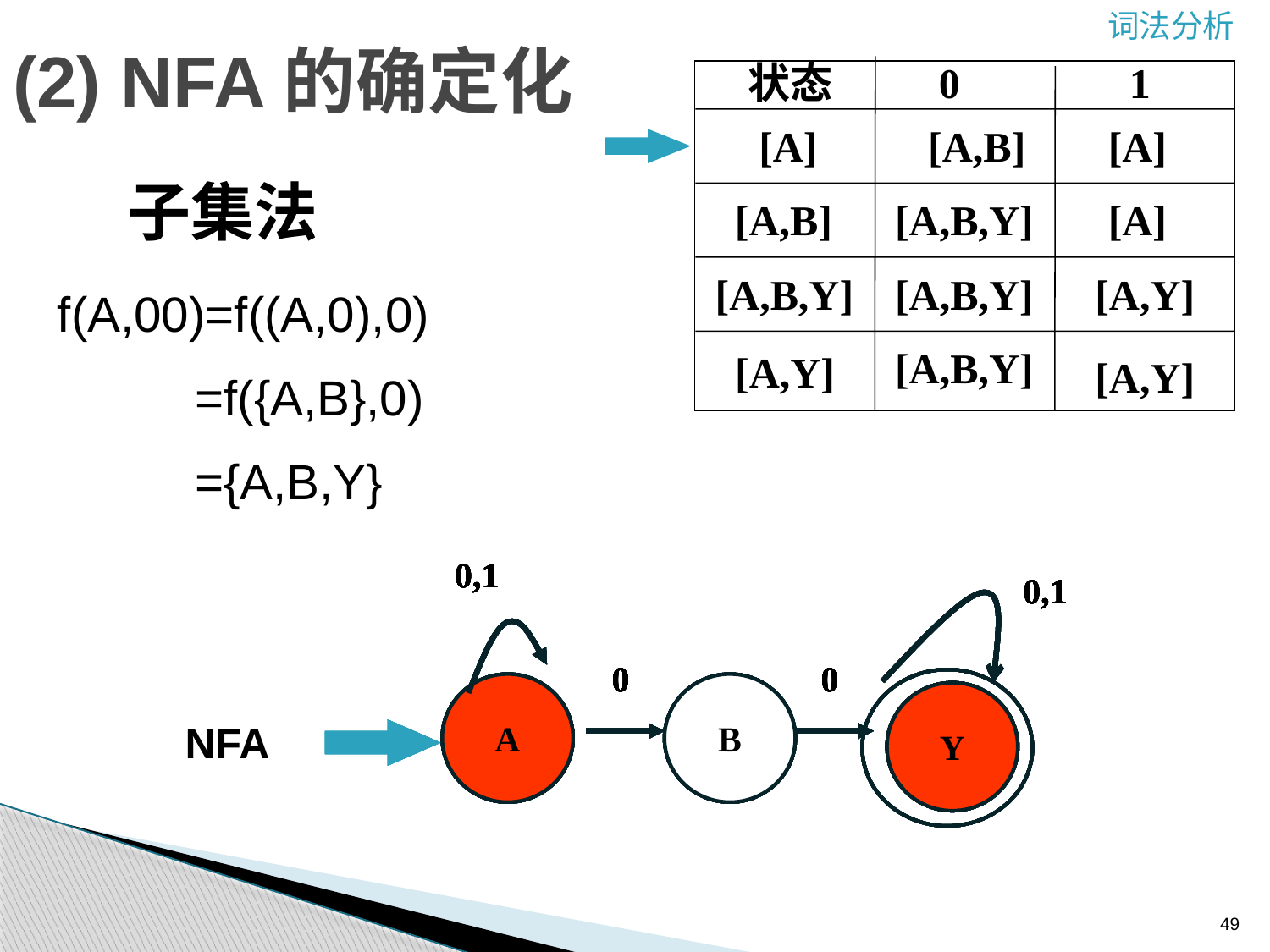

# (2) NFA的确定化
状态

0
1

[A]
[A,B]
[A]

子集法

[A,B]
[A,B,Y]
[A]

[A,B,Y]
[A,B,Y]
[A,Y]
f(A,00)=f((A,0),0)
          =f({A,B},0)
          ={A,B,Y}

[A,B,Y]
[A,Y]
[A,Y]
0,1
0,1

0
0

A
B
Y

0,1
0,1

0
0

A
B
Y

0,1
0,1

0
0

A
B
Y

0,1
0,1

0
0

A
B
Y

0,1
0,1

0
0

A
B
Y

0,1
0,1

0
0

A
B
Y

0,1
0,1

0
0

A
B
Y

0,1
0,1

0
0

A
B
Y

0,1
0,1

0
0

A
B
Y
NFA

49